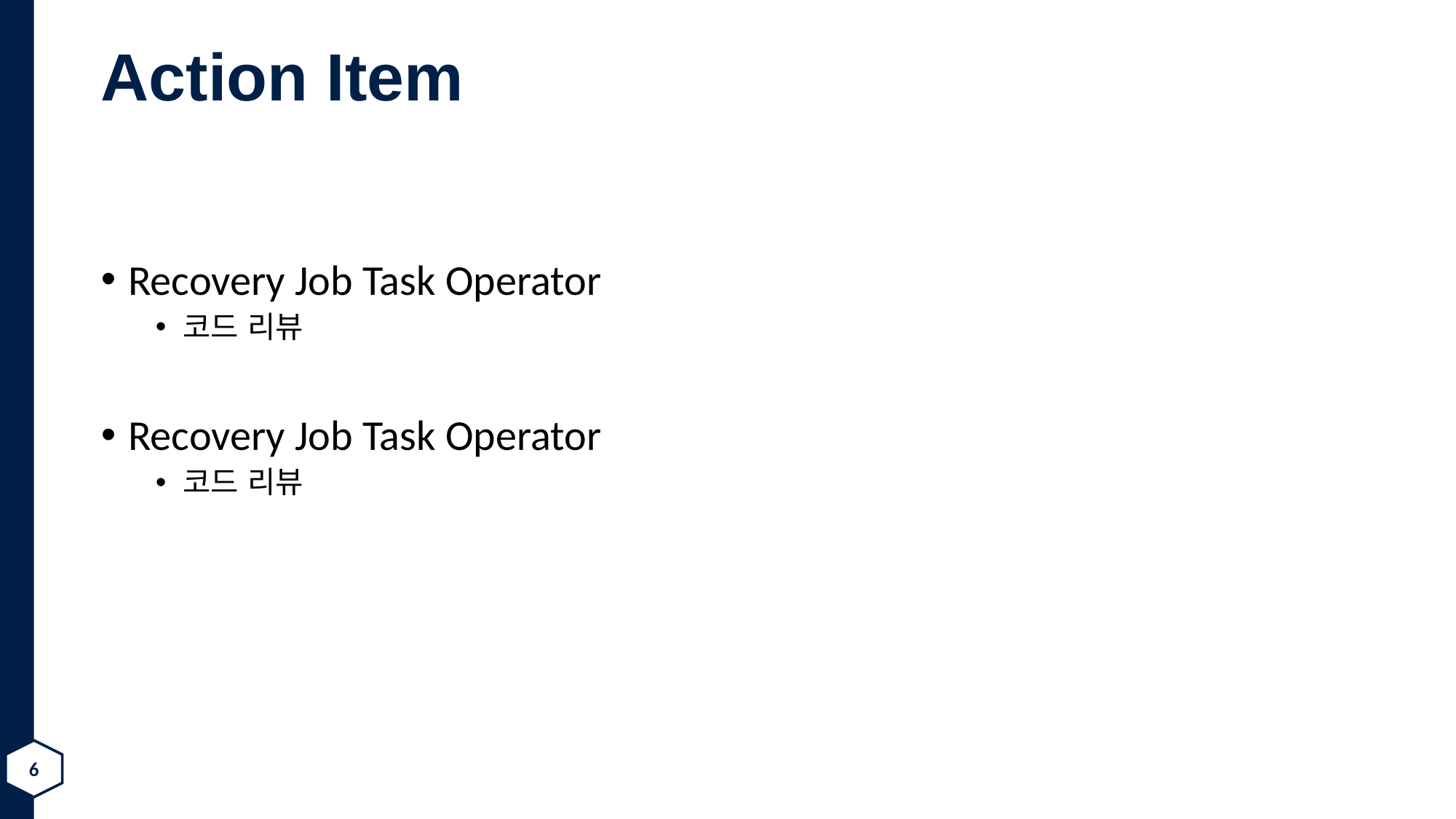

# Action Item
Recovery Job Task Operator
코드 리뷰

Recovery Job Task Operator
코드 리뷰